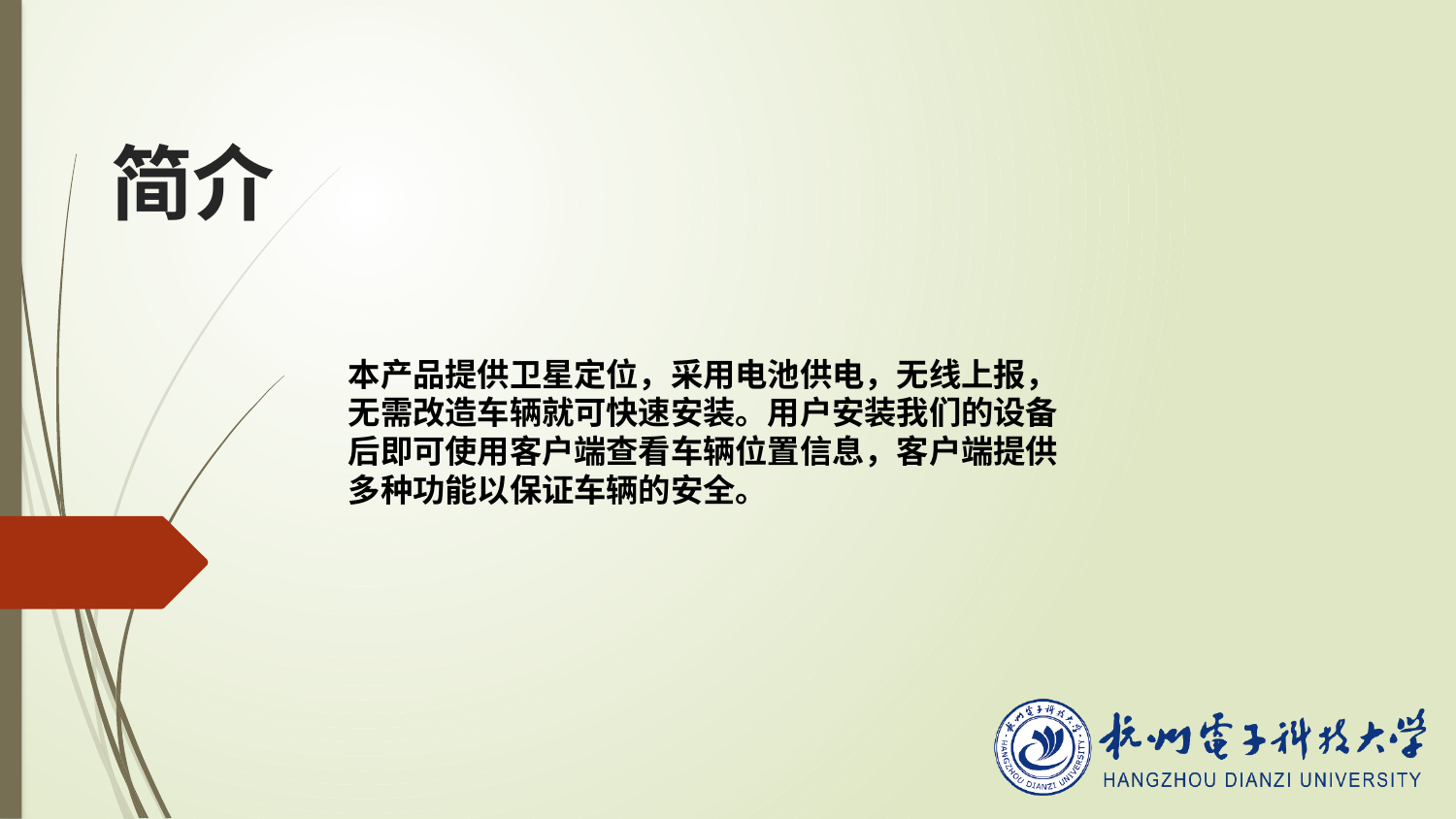

# 简介
本产品提供卫星定位，采用电池供电，无线上报，无需改造车辆就可快速安装。用户安装我们的设备后即可使用客户端查看车辆位置信息，客户端提供多种功能以保证车辆的安全。